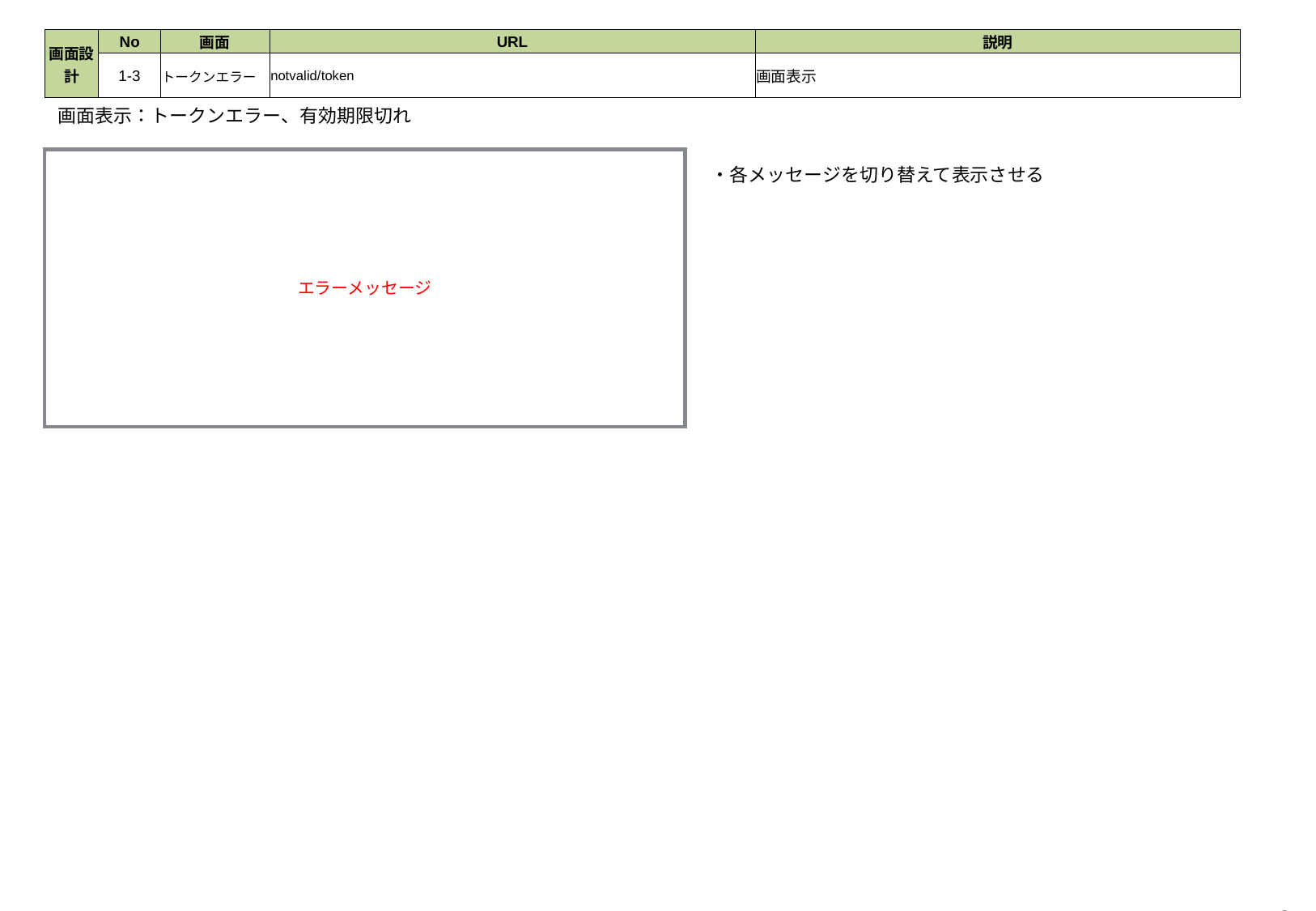

| 画面設計 | No | 画面 | URL | 説明 |
| --- | --- | --- | --- | --- |
|  | 1-3 | トークンエラー | notvalid/token | 画面表示 |
画面表示：トークンエラー、有効期限切れ

・各メッセージを切り替えて表示させる
エラーメッセージ
6